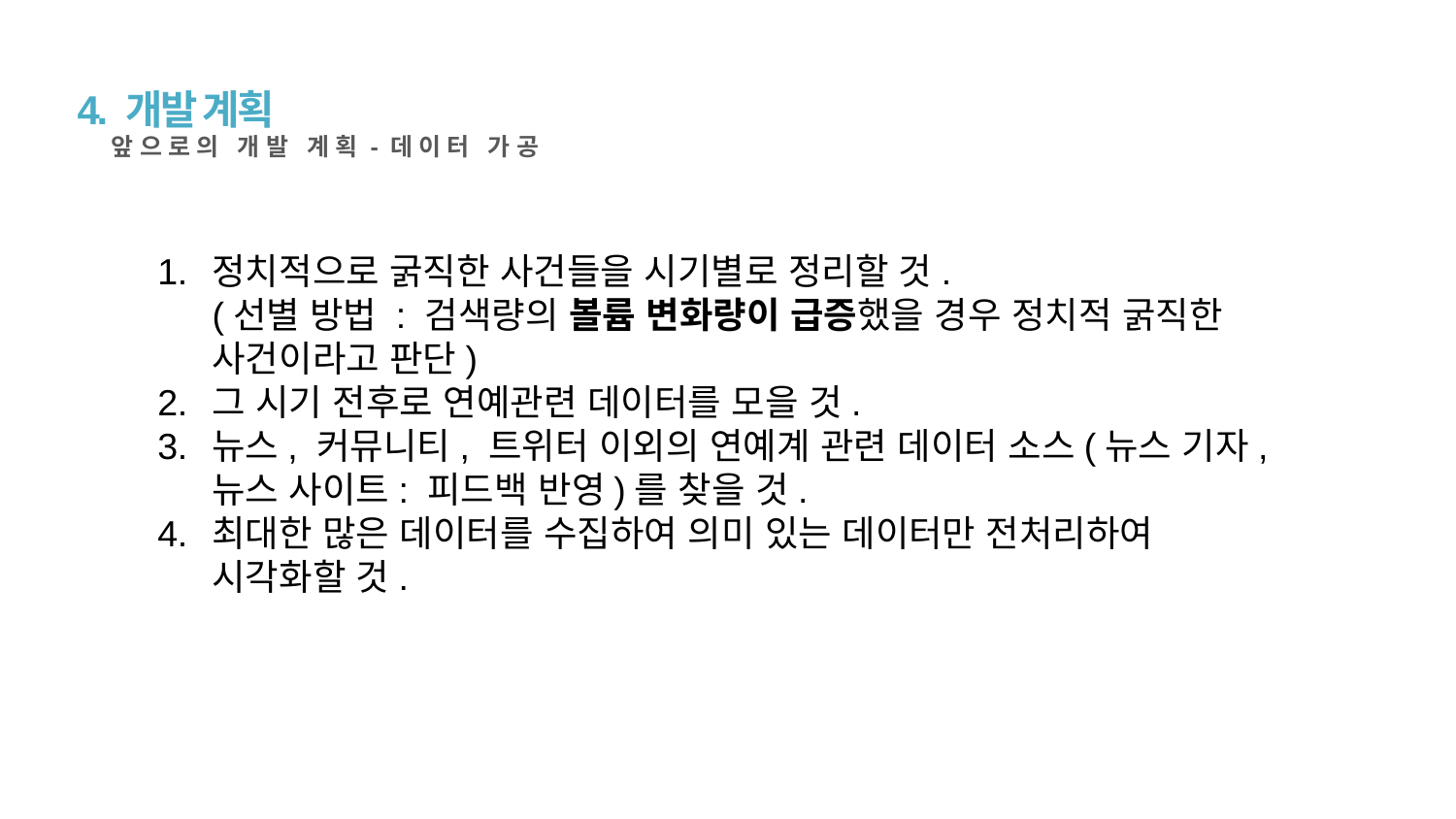

4. 개발 계획
앞으로의 개발 계획-데이터 가공
정치적으로 굵직한 사건들을 시기별로 정리할 것.
(선별 방법 : 검색량의 볼륨 변화량이 급증했을 경우 정치적 굵직한 사건이라고 판단)
그 시기 전후로 연예관련 데이터를 모을 것.
뉴스, 커뮤니티, 트위터 이외의 연예계 관련 데이터 소스(뉴스 기자, 뉴스 사이트: 피드백 반영)를 찾을 것.
최대한 많은 데이터를 수집하여 의미 있는 데이터만 전처리하여 시각화할 것.